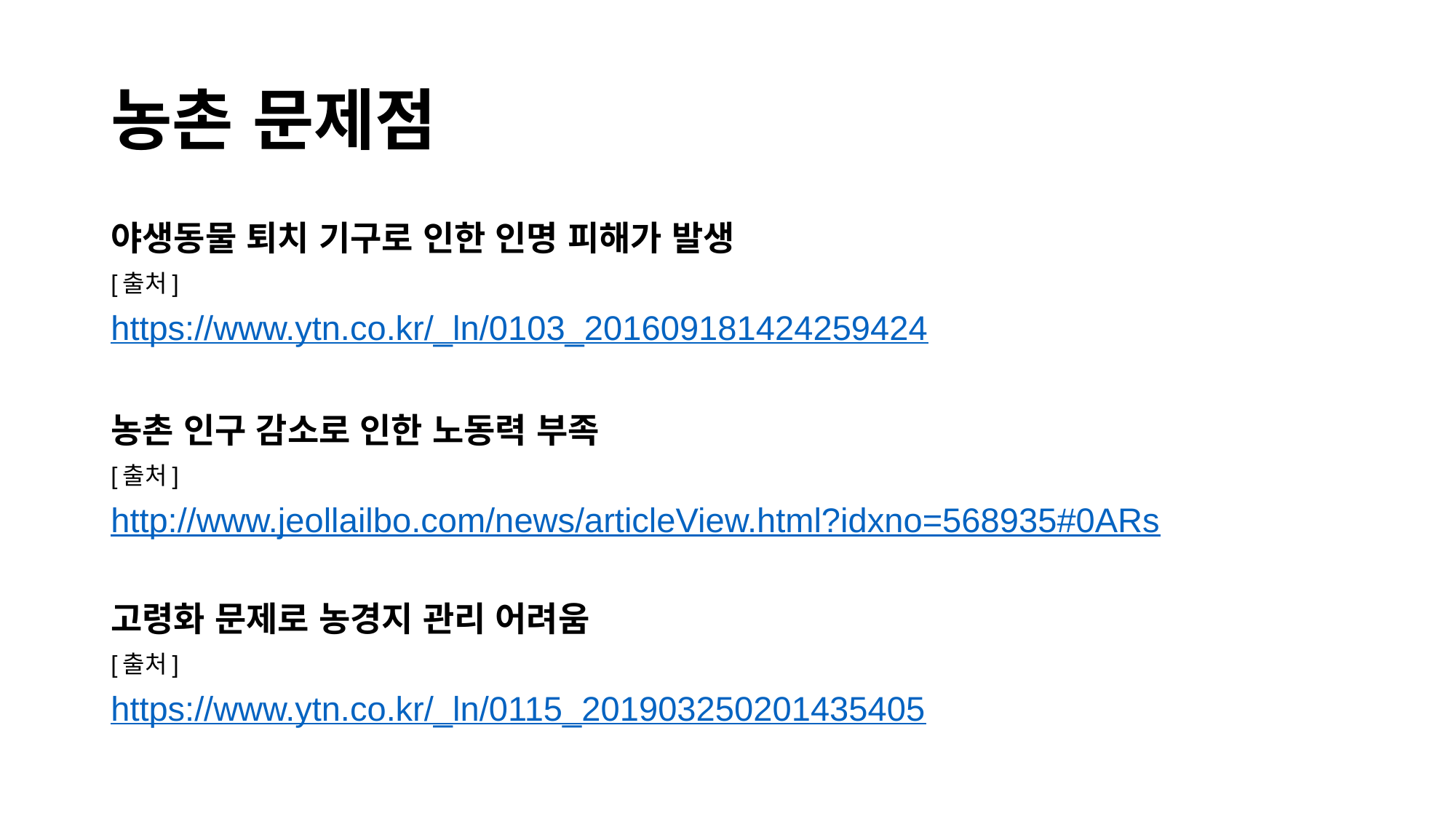

# 농촌 문제점
야생동물 퇴치 기구로 인한 인명 피해가 발생
[출처]
https://www.ytn.co.kr/_ln/0103_201609181424259424

농촌 인구 감소로 인한 노동력 부족
[출처]
http://www.jeollailbo.com/news/articleView.html?idxno=568935#0ARs

고령화 문제로 농경지 관리 어려움
[출처]
https://www.ytn.co.kr/_ln/0115_201903250201435405